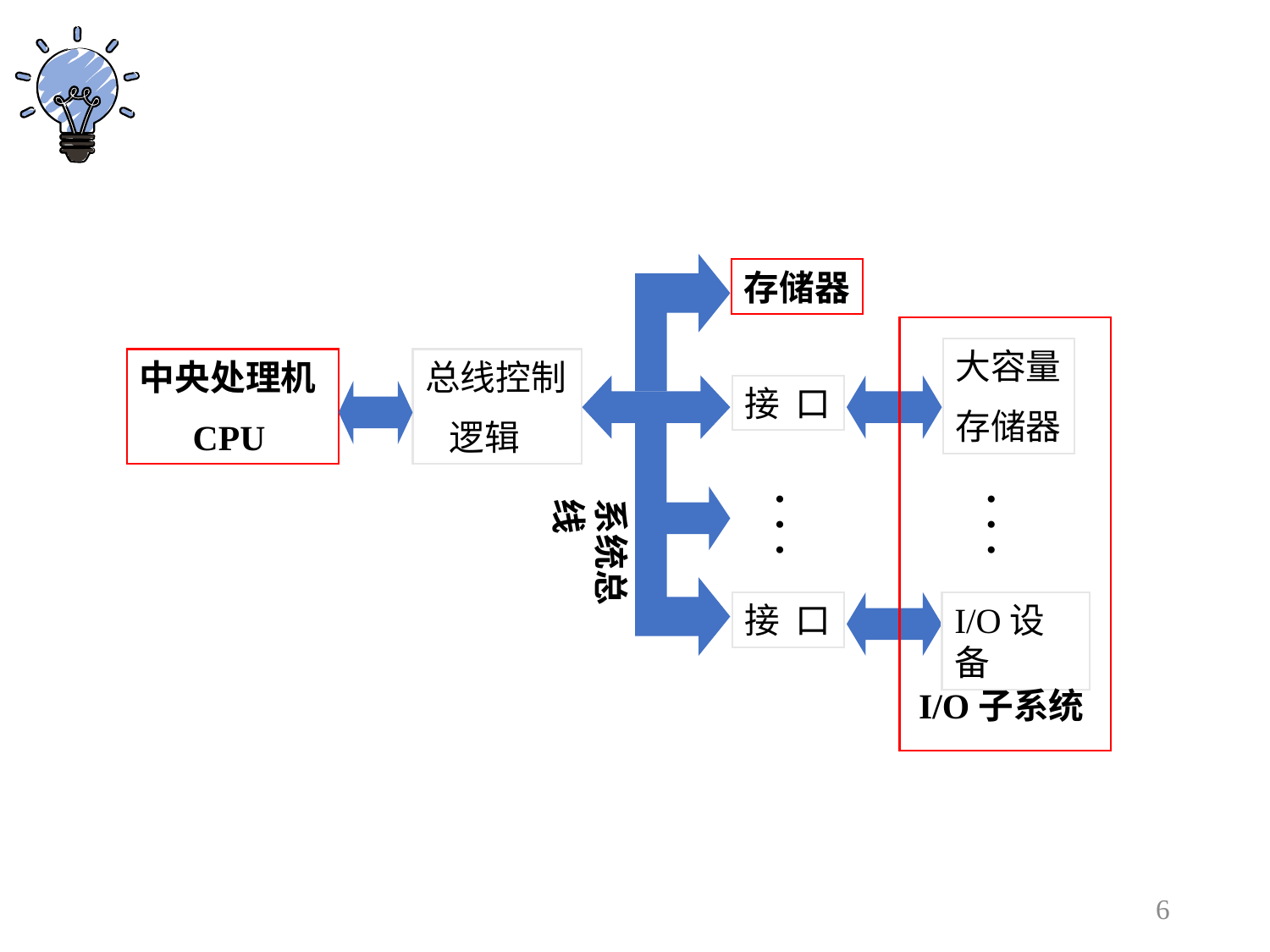

存储器

大容量
存储器
中央处理机
      CPU
总线控制
  逻辑

接  口

.
.
.
.
.
.
系统总线

接  口

I/O设备
I/O子系统
6